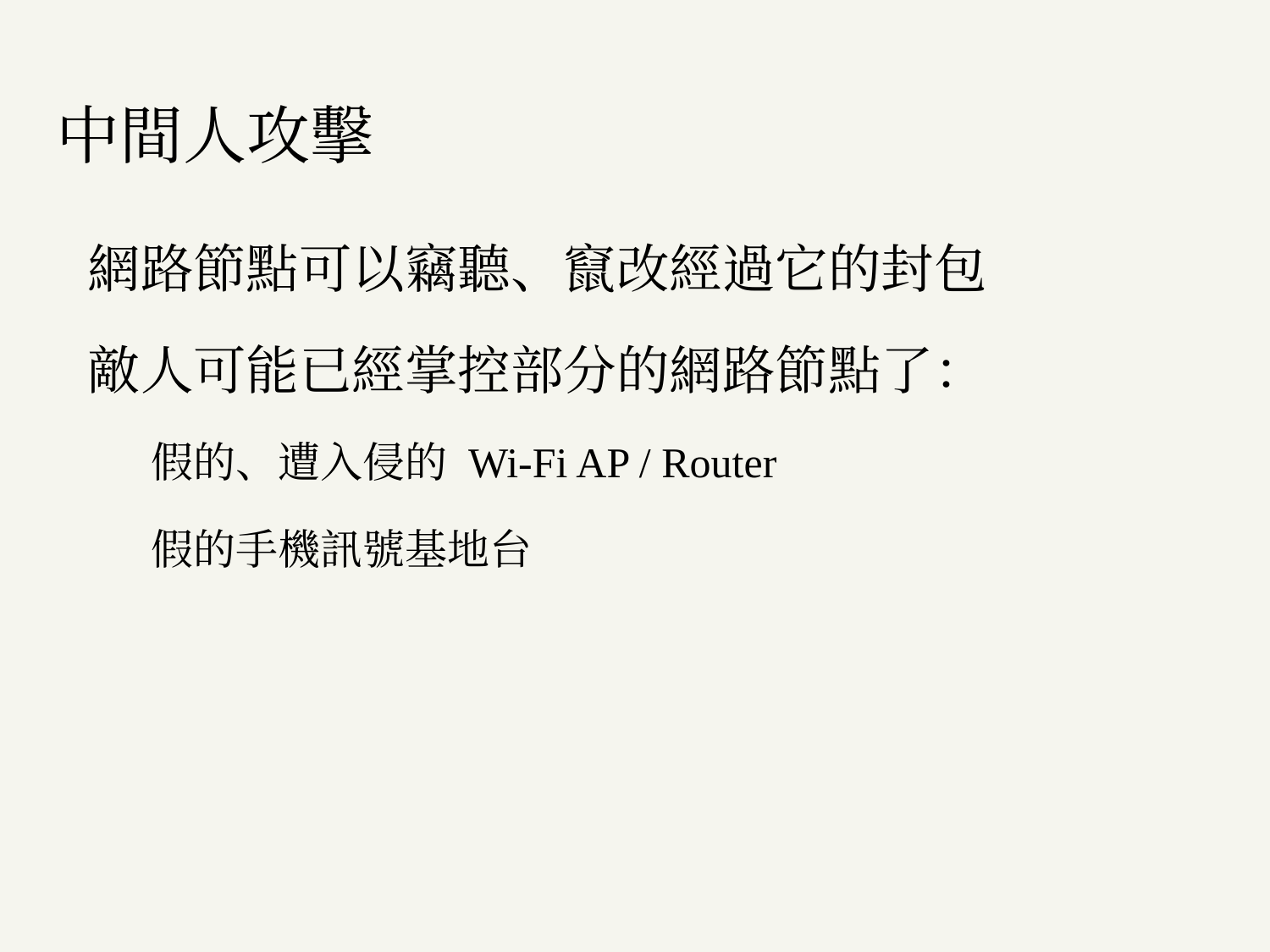

# 中間人攻擊
網路節點可以竊聽、竄改經過它的封包
敵人可能已經掌控部分的網路節點了：
假的、遭入侵的 Wi-Fi AP / Router
假的手機訊號基地台